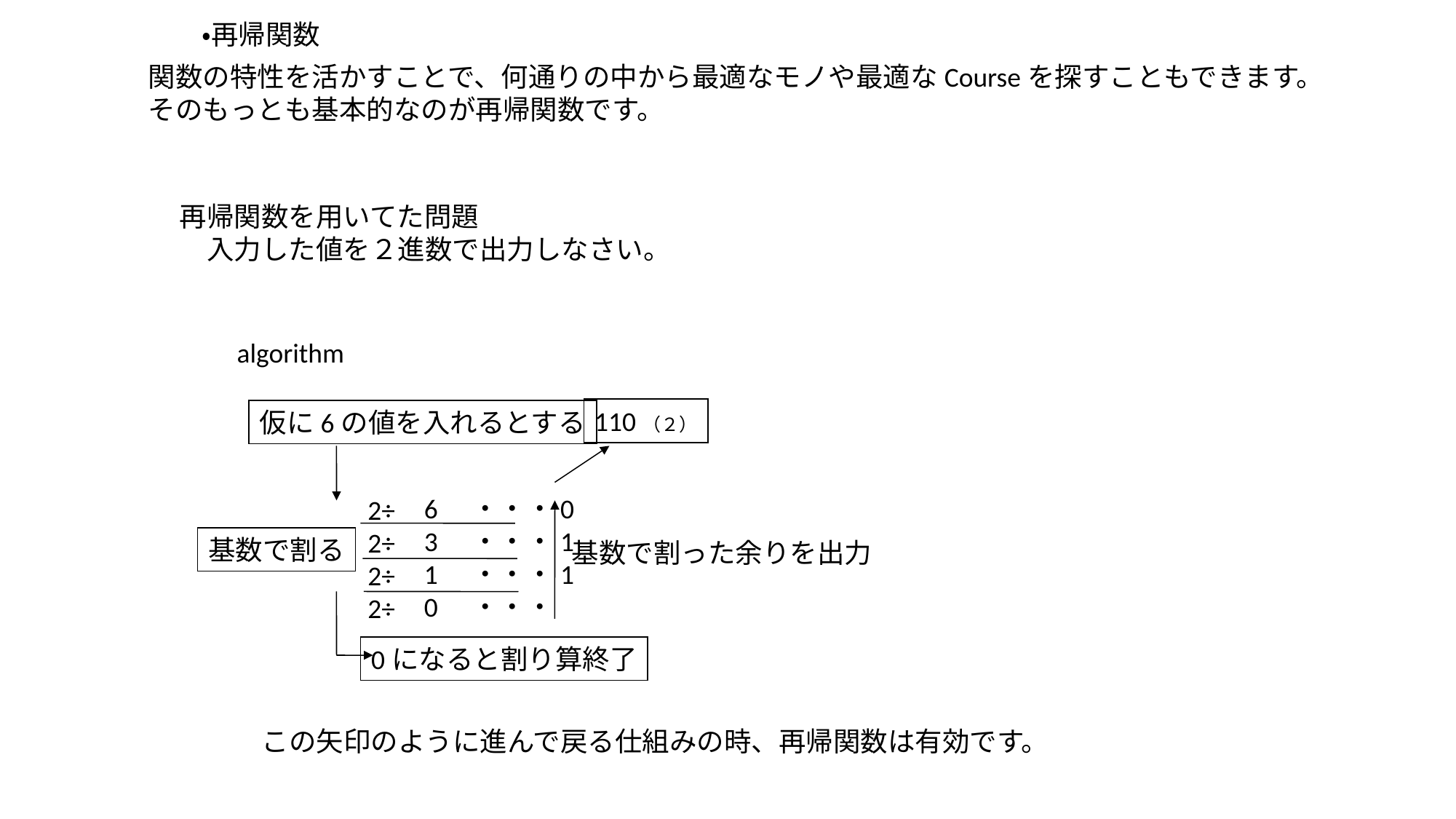

・再帰関数
関数の特性を活かすことで、何通りの中から最適なモノや最適なCourseを探すこともできます。
そのもっとも基本的なのが再帰関数です。
再帰関数を用いてた問題
　入力した値を２進数で出力しなさい。
algorithm
110（２）
仮に6の値を入れるとする

6　・・・0
3　・・・1
1　・・・1
0　・・・
2÷
2÷
2÷
2÷

基数で割る
基数で割った余りを出力

0になると割り算終了

この矢印のように進んで戻る仕組みの時、再帰関数は有効です。